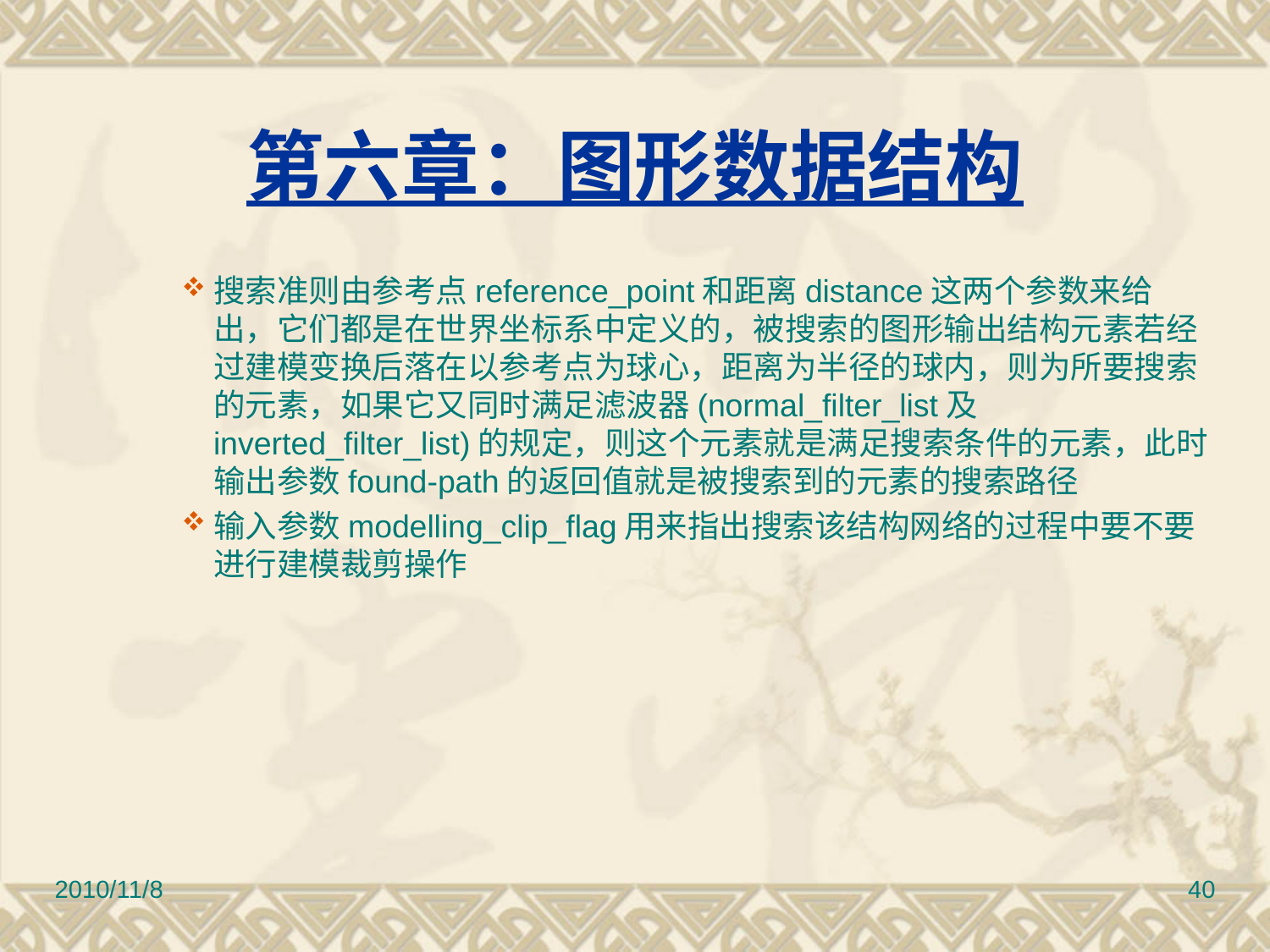

# 第六章：图形数据结构
搜索准则由参考点reference_point和距离distance这两个参数来给出，它们都是在世界坐标系中定义的，被搜索的图形输出结构元素若经过建模变换后落在以参考点为球心，距离为半径的球内，则为所要搜索的元素，如果它又同时满足滤波器(normal_filter_list及inverted_filter_list)的规定，则这个元素就是满足搜索条件的元素，此时输出参数found-path的返回值就是被搜索到的元素的搜索路径
输入参数modelling_clip_flag用来指出搜索该结构网络的过程中要不要进行建模裁剪操作
2010/11/8
40